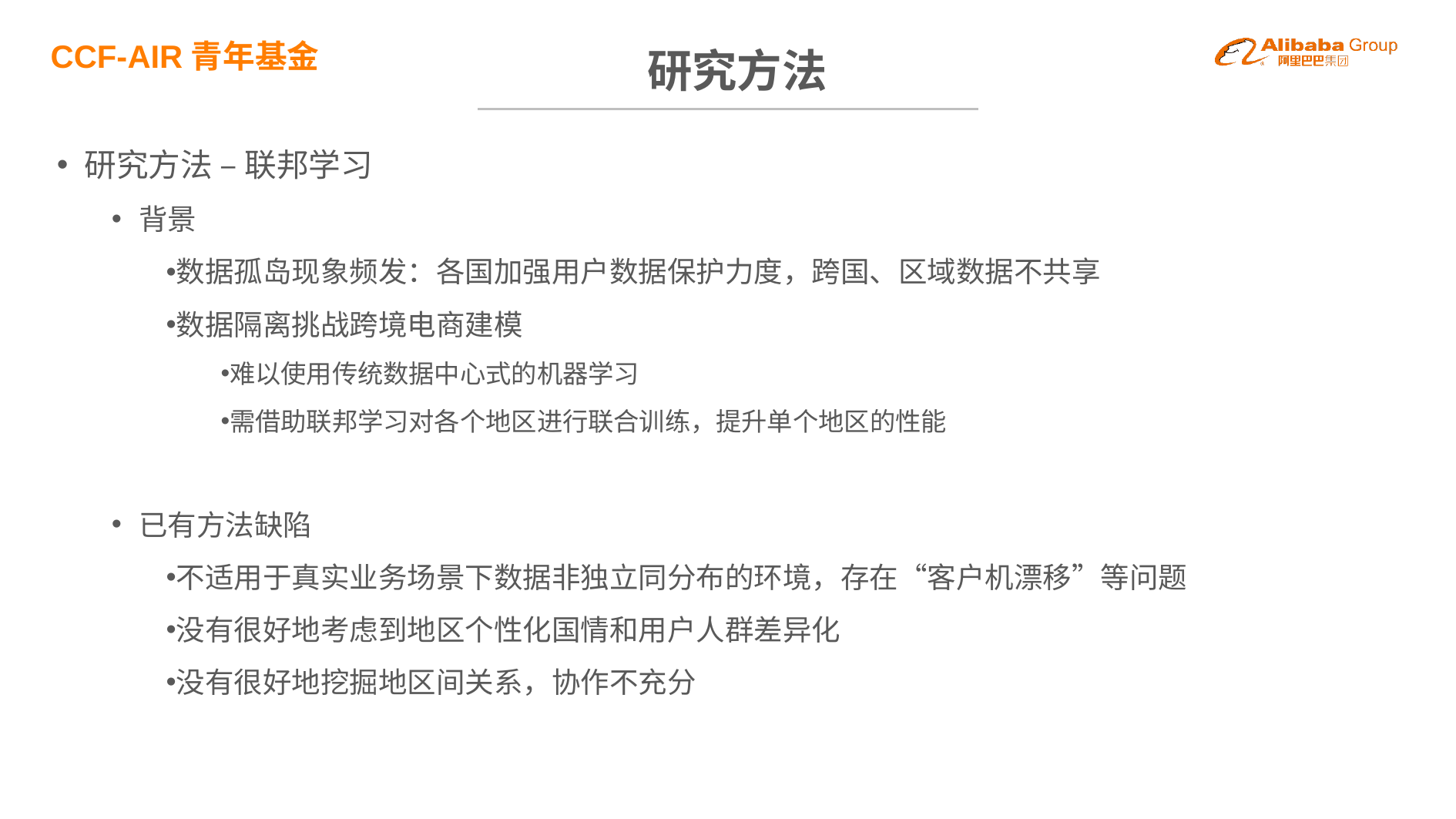

BBAAD9C20180234D78E509342D30B68042B9B2091AC58B80A1D98F3CB1E32B745B46B2386164DB0F22492E08C84624EC2D0921AAA1D0EBB11B5EC254370E25D524FE053D7C25E687A49429D76ED243B22E22E5817C4904A6A8CEB19A51160C68DC162490BEB
# 研究方法
研究方法 – 联邦学习
背景
数据孤岛现象频发：各国加强用户数据保护力度，跨国、区域数据不共享
数据隔离挑战跨境电商建模
难以使用传统数据中心式的机器学习
需借助联邦学习对各个地区进行联合训练，提升单个地区的性能

已有方法缺陷
不适用于真实业务场景下数据非独立同分布的环境，存在“客户机漂移”等问题
没有很好地考虑到地区个性化国情和用户人群差异化
没有很好地挖掘地区间关系，协作不充分